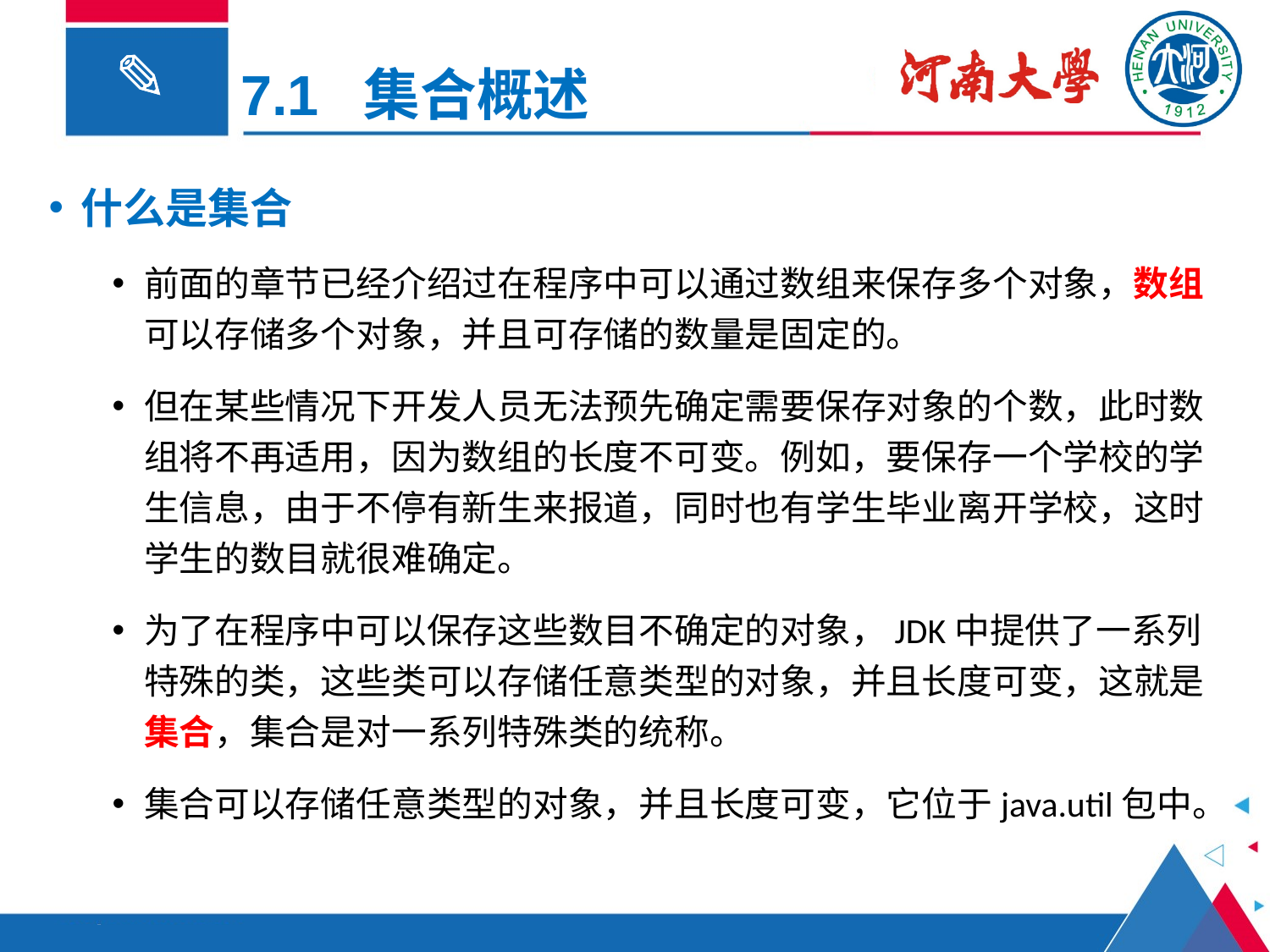

7.1  集合概述
什么是集合
前面的章节已经介绍过在程序中可以通过数组来保存多个对象，数组可以存储多个对象，并且可存储的数量是固定的。
但在某些情况下开发人员无法预先确定需要保存对象的个数，此时数组将不再适用，因为数组的长度不可变。例如，要保存一个学校的学生信息，由于不停有新生来报道，同时也有学生毕业离开学校，这时学生的数目就很难确定。
为了在程序中可以保存这些数目不确定的对象，JDK中提供了一系列特殊的类，这些类可以存储任意类型的对象，并且长度可变，这就是集合，集合是对一系列特殊类的统称。
集合可以存储任意类型的对象，并且长度可变，它位于java.util包中。